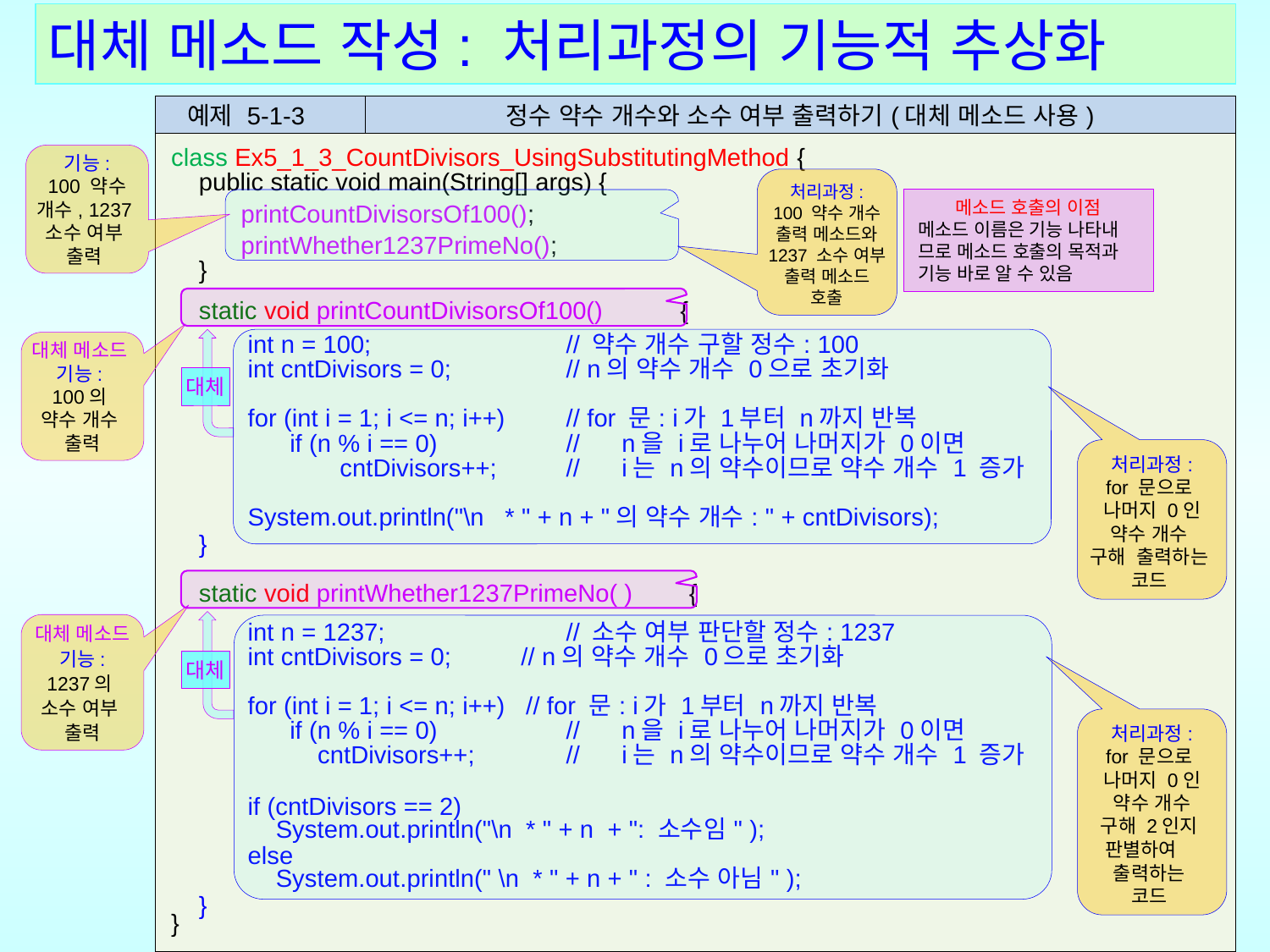

대체 메소드 작성: 처리과정의 기능적 추상화
| 예제 5-1-3 | 정수 약수 개수와 소수 여부 출력하기(대체 메소드 사용) |
| --- | --- |
| class Ex5\_1\_3\_CountDivisors\_UsingSubstitutingMethod { public static void main(String[] args) { printCountDivisorsOf100(); printWhether1237PrimeNo(); } static void printCountDivisorsOf100() { int n = 100; // 약수 개수 구할 정수: 100 int cntDivisors = 0; // n의 약수 개수 0으로 초기화 for (int i = 1; i <= n; i++) // for 문: i가 1부터 n까지 반복 if (n % i == 0) // n을 i로 나누어 나머지가 0이면 cntDivisors++; // i는 n의 약수이므로 약수 개수 1 증가 System.out.println("\n \* " + n + "의 약수 개수: " + cntDivisors); } static void printWhether1237PrimeNo( ) { int n = 1237; // 소수 여부 판단할 정수: 1237 int cntDivisors = 0; // n의 약수 개수 0으로 초기화 for (int i = 1; i <= n; i++) // for 문: i가 1부터 n까지 반복 if (n % i == 0) // n을 i로 나누어 나머지가 0이면 cntDivisors++; // i는 n의 약수이므로 약수 개수 1 증가 if (cntDivisors == 2) System.out.println("\n \* " + n + ": 소수임" ); else System.out.println(" \n \* " + n + " : 소수 아님" ); } } | class CountDivisors\_UsingMethod { public static void main(String args[]) { printCountDivisors\_From1To100(); // 작성한 대체 메소드 호출 } // 대체 메소드 작성: 수행될 문장들을 메소드 이름으로 대체함 // printCountDivisors\_From1To100(): 1부터 100까지 약수 개수 출력하는 메소드 static void printCountDivisors\_From1To100() { // 메소드 시그니처 System.out.println("\n \*\* 1부터 100까지 정수 약수 개수 출력하기 \*\*\n "); for (int n = 1; n <= 100; n++) { // 외부 for 문: n이 1부터 100까지 반복 int cntDivisors = 0; // n의 약수 개수를 0으로 초기화 for (int i = 1; i <= n; i++) // 내부 for 문: i가 1부터 n까지 반복 if (n % i == 0) // n을 i로 나누어 나머지가 0이면 cntDivisors++; // i는 n의 약수이므로 약수 개수 1 증가 System.out.println(" \* " + n + "의 약수 개수: " + cntDivisors); } } } |
기능:
100 약수 개수, 1237
소수 여부
출력
처리과정:
100 약수 개수 출력 메소드와 1237 소수 여부 출력 메소드
호출
메소드 호출의 이점
  메소드 이름은 기능 나타내
  므로 메소드 호출의 목적과
  기능 바로 알 수 있음

대체 메소드
기능:
100의
약수 개수
출력

대체
처리과정:
for 문으로
나머지 0인
약수 개수
구해  출력하는
코드

대체 메소드
기능:
1237의
소수 여부
출력

대체
처리과정:
for 문으로
나머지 0인
약수 개수
구해 2인지
판별하여
출력하는
코드